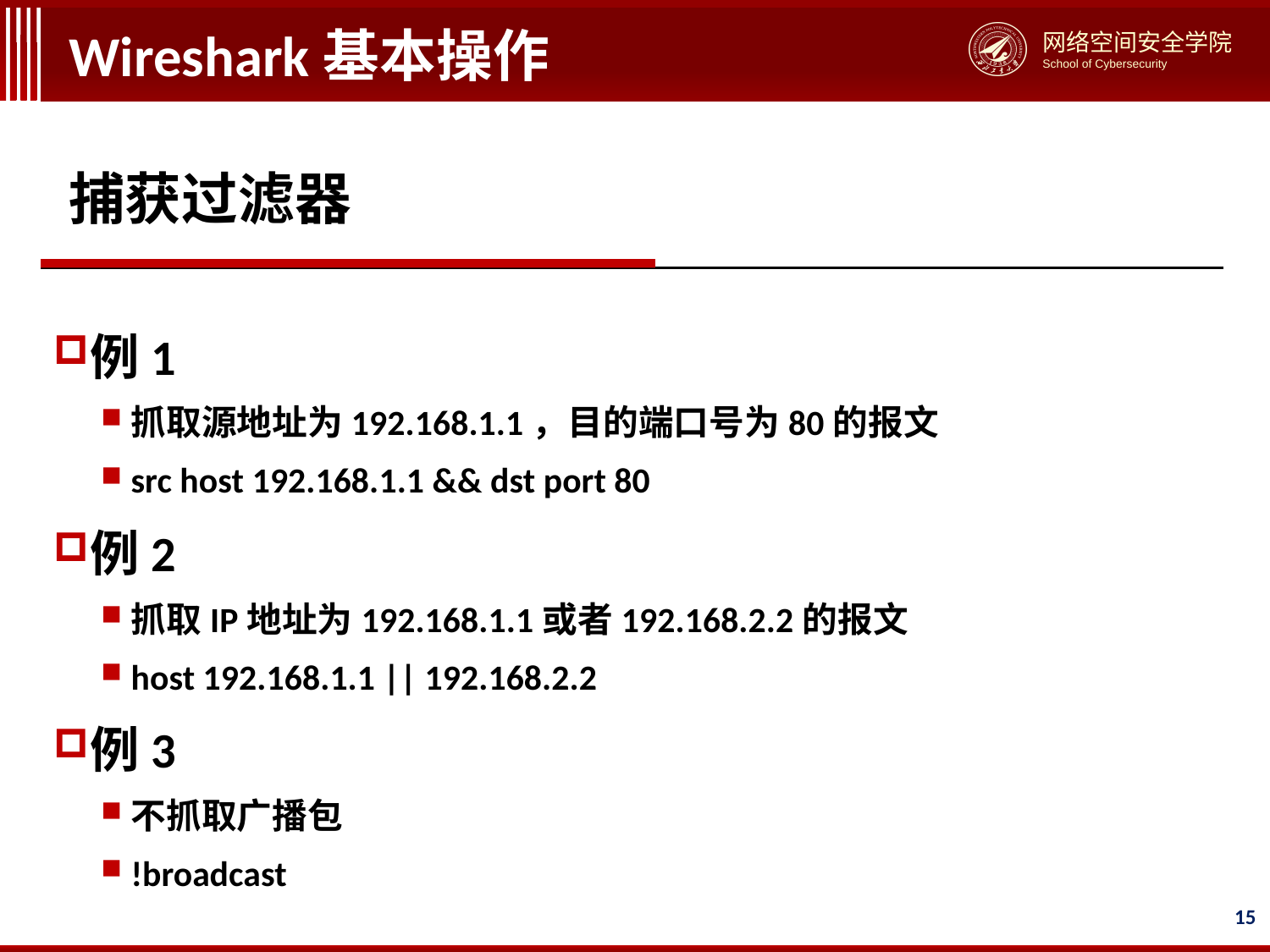

# Wireshark基本操作
捕获过滤器
例1
抓取源地址为192.168.1.1，目的端口号为80的报文
src host 192.168.1.1 && dst port 80
例2
抓取IP地址为192.168.1.1或者192.168.2.2的报文
host 192.168.1.1 || 192.168.2.2
例3
不抓取广播包
!broadcast